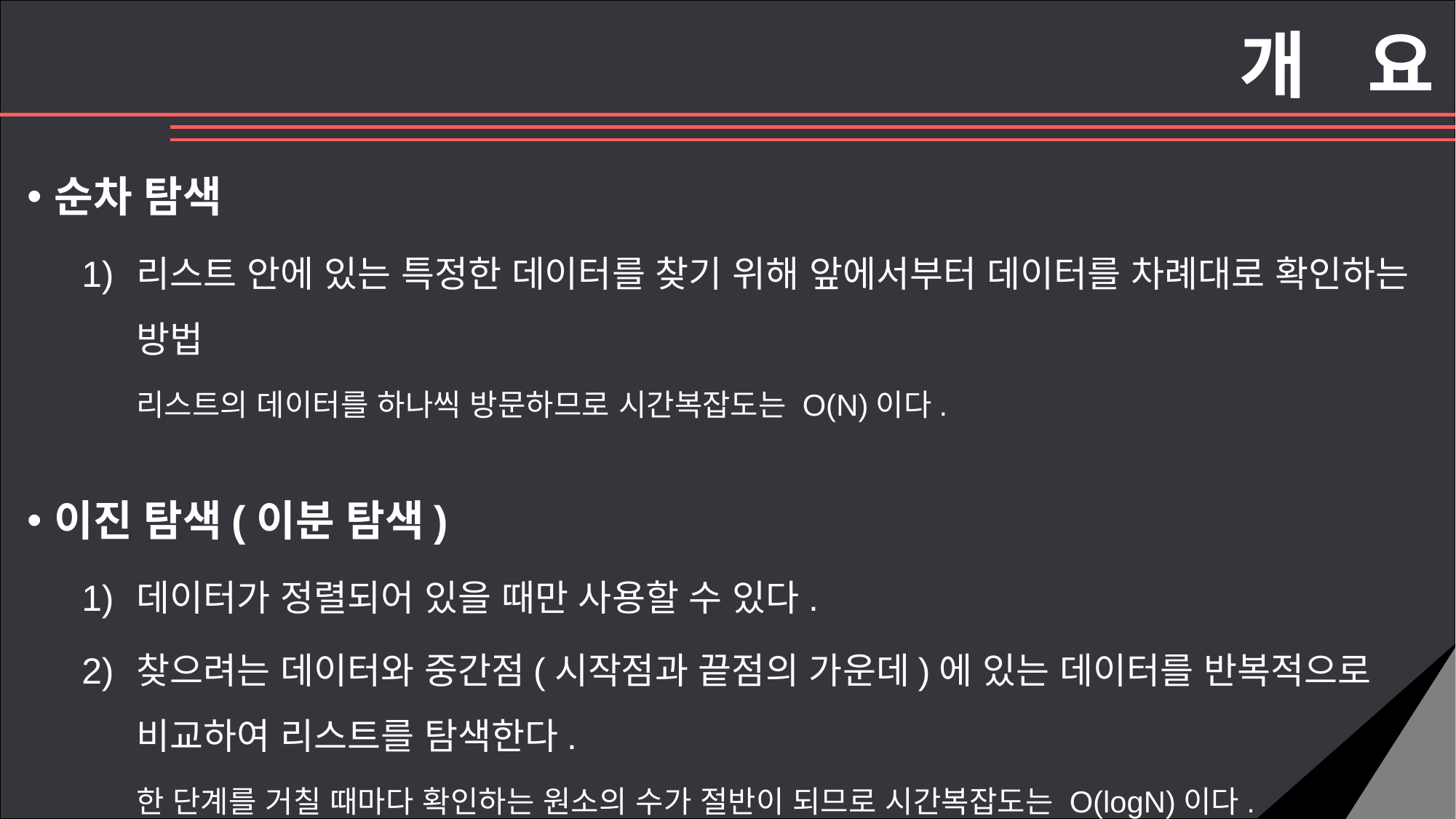

개   요
순차 탐색
리스트 안에 있는 특정한 데이터를 찾기 위해 앞에서부터 데이터를 차례대로 확인하는 방법
리스트의 데이터를 하나씩 방문하므로 시간복잡도는 O(N)이다.

이진 탐색(이분 탐색)
데이터가 정렬되어 있을 때만 사용할 수 있다.
찾으려는 데이터와 중간점(시작점과 끝점의 가운데)에 있는 데이터를 반복적으로 비교하여 리스트를 탐색한다.
한 단계를 거칠 때마다 확인하는 원소의 수가 절반이 되므로 시간복잡도는 O(logN)이다.